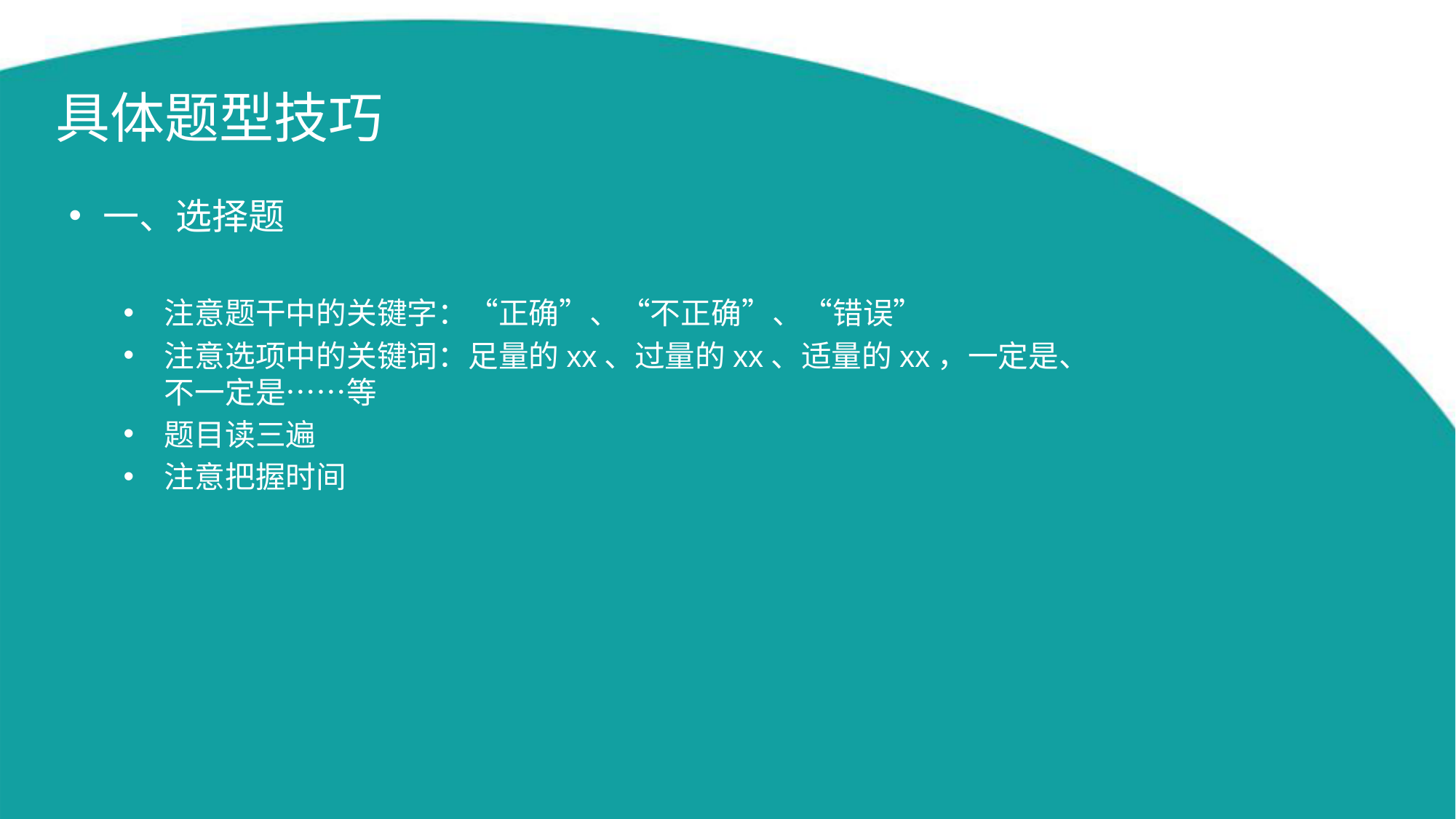

# 具体题型技巧
一、选择题

注意题干中的关键字：“正确”、“不正确”、“错误”
注意选项中的关键词：足量的xx、过量的xx、适量的xx，一定是、不一定是……等
题目读三遍
注意把握时间